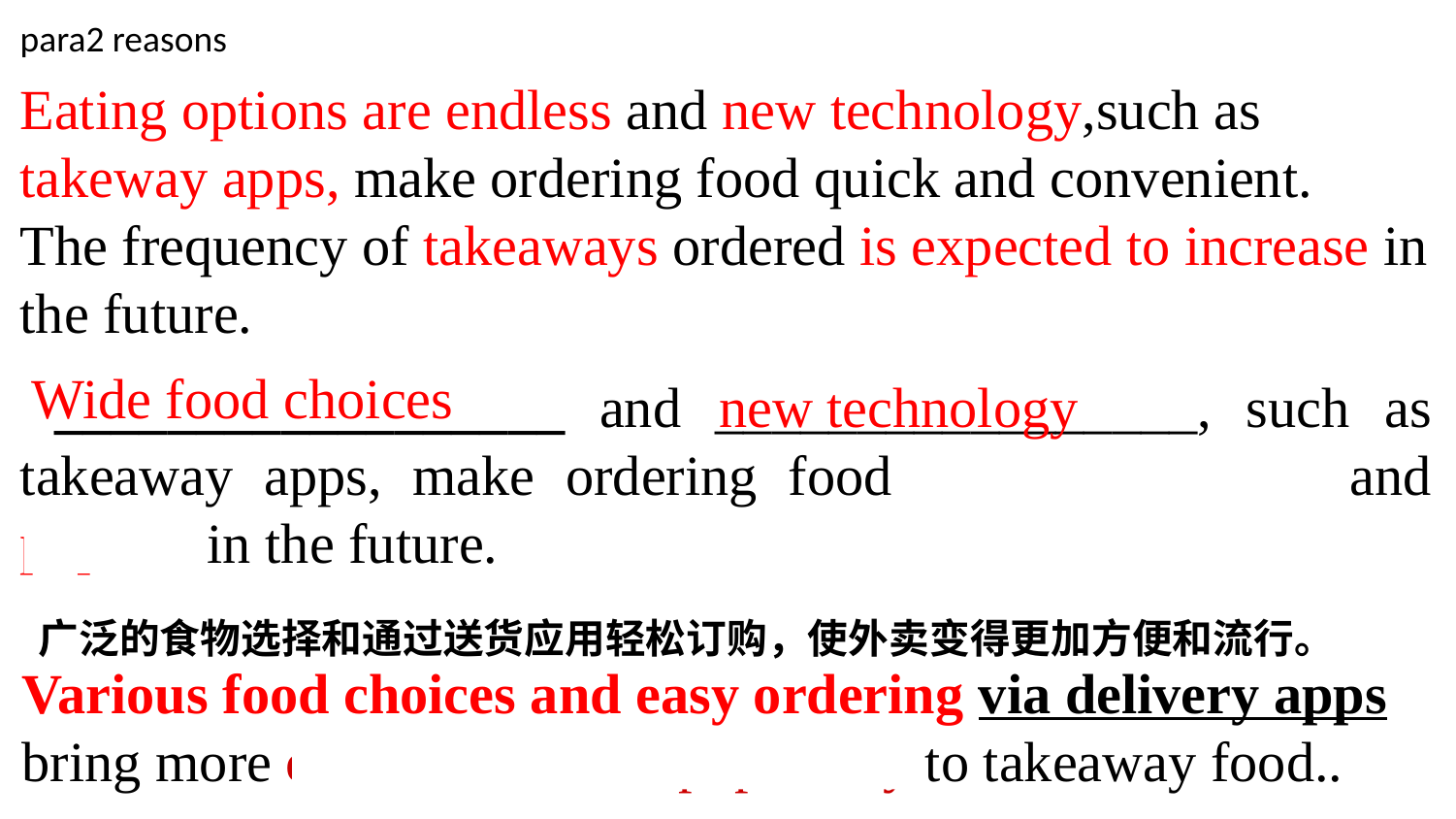

para2 reasons
Eating options are endless and new technology,such as takeway apps, make ordering food quick and convenient.
The frequency of takeaways ordered is expected to increase in the future.
Wide food choices
 __________________ and _________________, such as takeaway apps, make ordering food more convenient and popular in the future.

new technology

广泛的食物选择和通过送货应用轻松订购，使外卖变得更加方便和流行。
Various food choices and easy ordering via delivery apps bring more convenience and popularity to takeaway food..